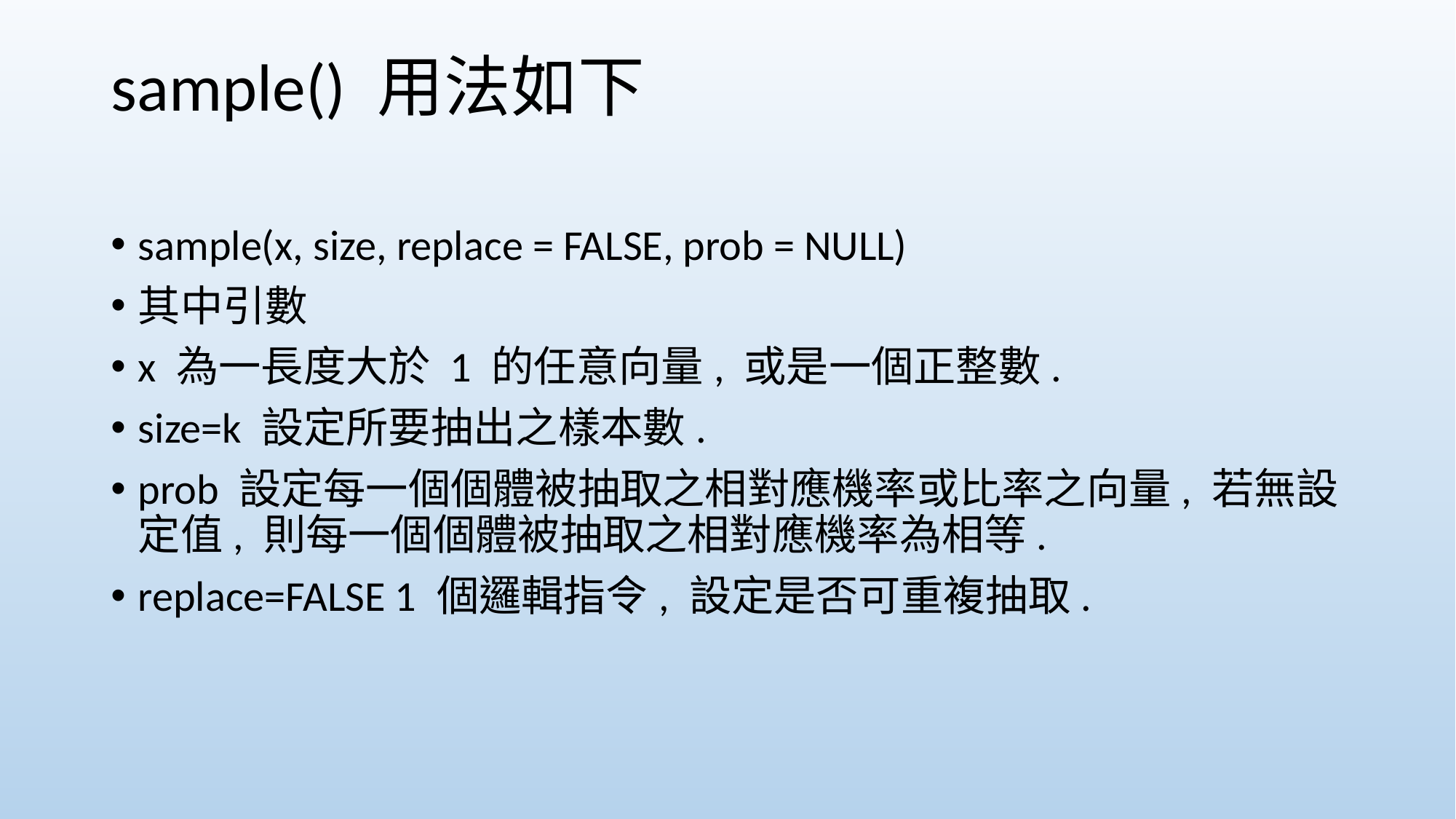

# sample() 用法如下
sample(x, size, replace = FALSE, prob = NULL)
其中引數
x 為一長度大於 1 的任意向量, 或是一個正整數.
size=k 設定所要抽出之樣本數.
prob 設定每一個個體被抽取之相對應機率或比率之向量, 若無設定值, 則每一個個體被抽取之相對應機率為相等.
replace=FALSE 1 個邏輯指令, 設定是否可重複抽取.